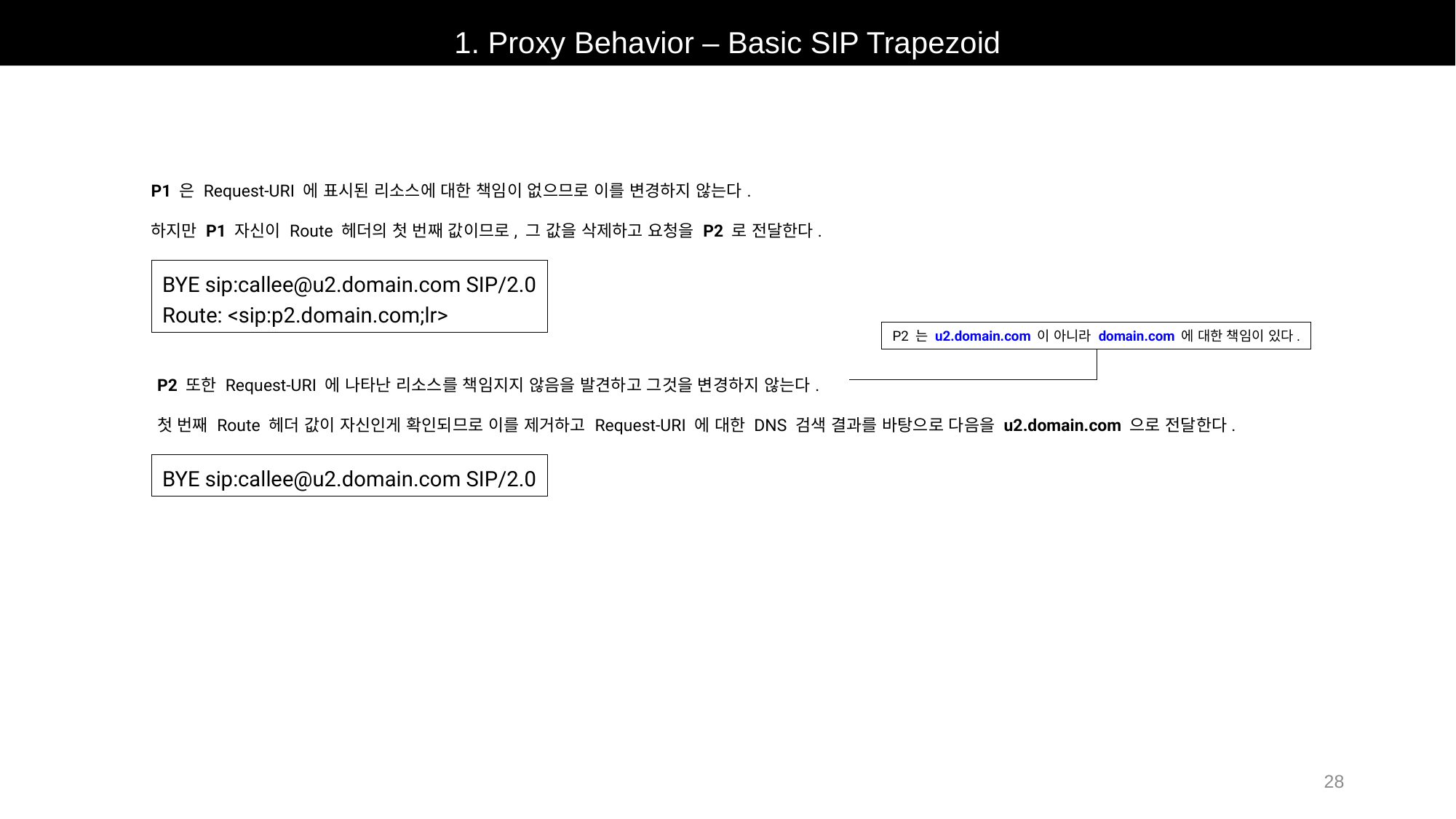

# 1. Proxy Behavior – Basic SIP Trapezoid
P1 은 Request-URI 에 표시된 리소스에 대한 책임이 없으므로 이를 변경하지 않는다.
하지만 P1 자신이 Route 헤더의 첫 번째 값이므로, 그 값을 삭제하고 요청을 P2 로 전달한다.
BYE sip:callee@u2.domain.com SIP/2.0
Route: <sip:p2.domain.com;lr>
P2 는 u2.domain.com 이 아니라 domain.com 에 대한 책임이 있다.
P2 또한 Request-URI 에 나타난 리소스를 책임지지 않음을 발견하고 그것을 변경하지 않는다.
첫 번째 Route 헤더 값이 자신인게 확인되므로 이를 제거하고 Request-URI 에 대한 DNS 검색 결과를 바탕으로 다음을 u2.domain.com 으로 전달한다.
BYE sip:callee@u2.domain.com SIP/2.0
28